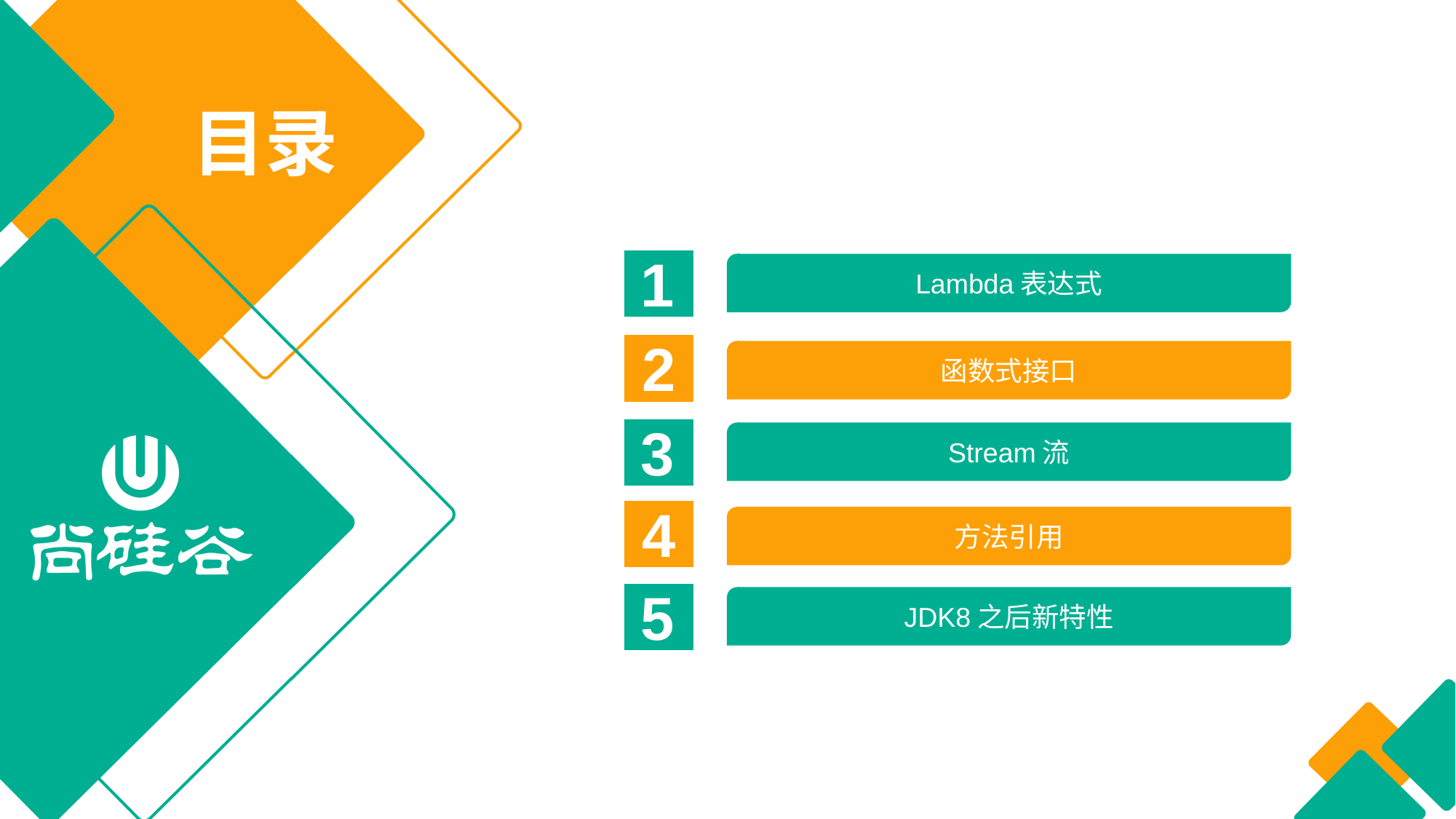

目录
1

Lambda表达式
2

函数式接口
3

Stream流
4

方法引用
5

JDK8之后新特性